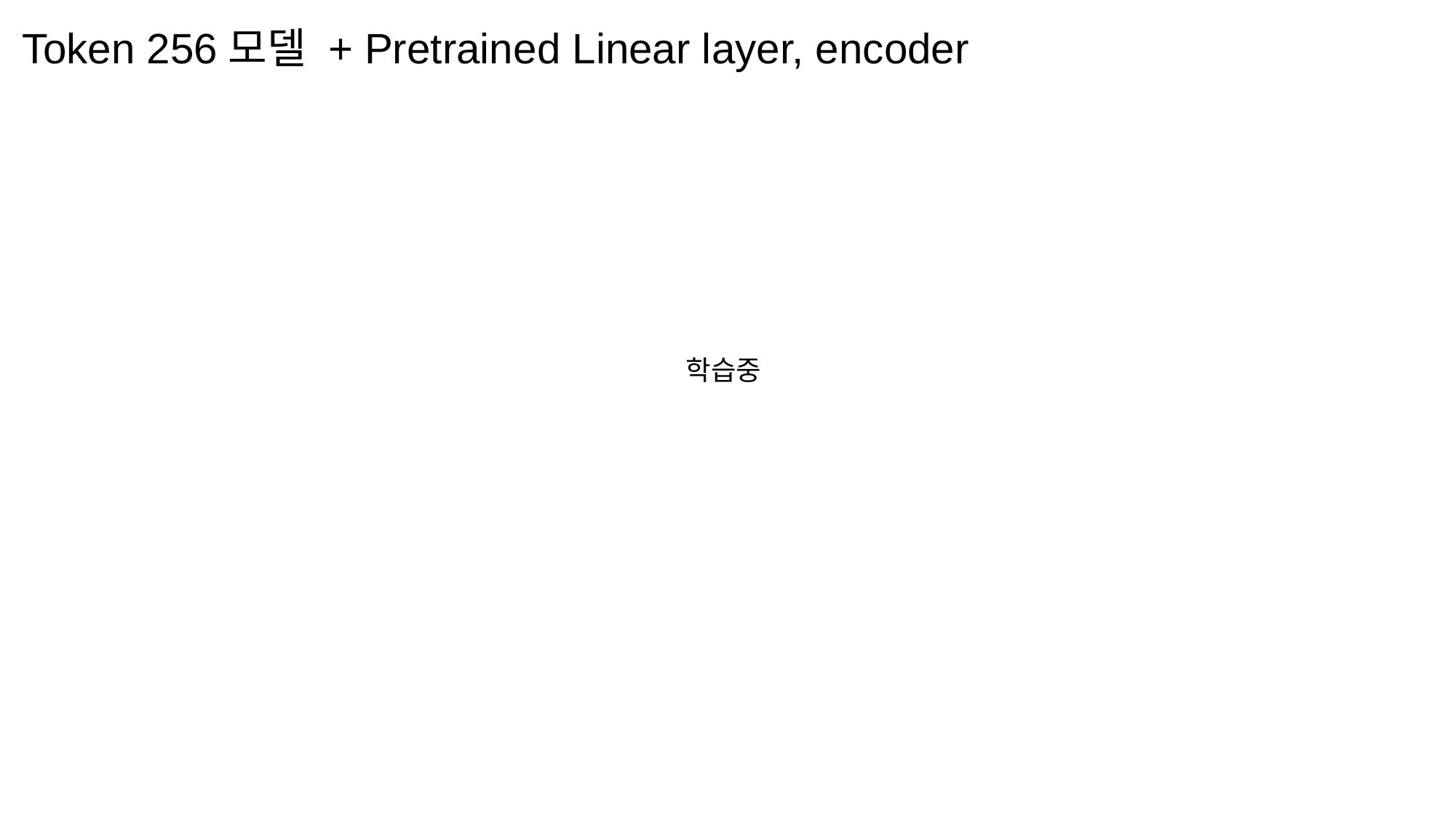

Token 256모델 + Pretrained Linear layer, encoder
학습중